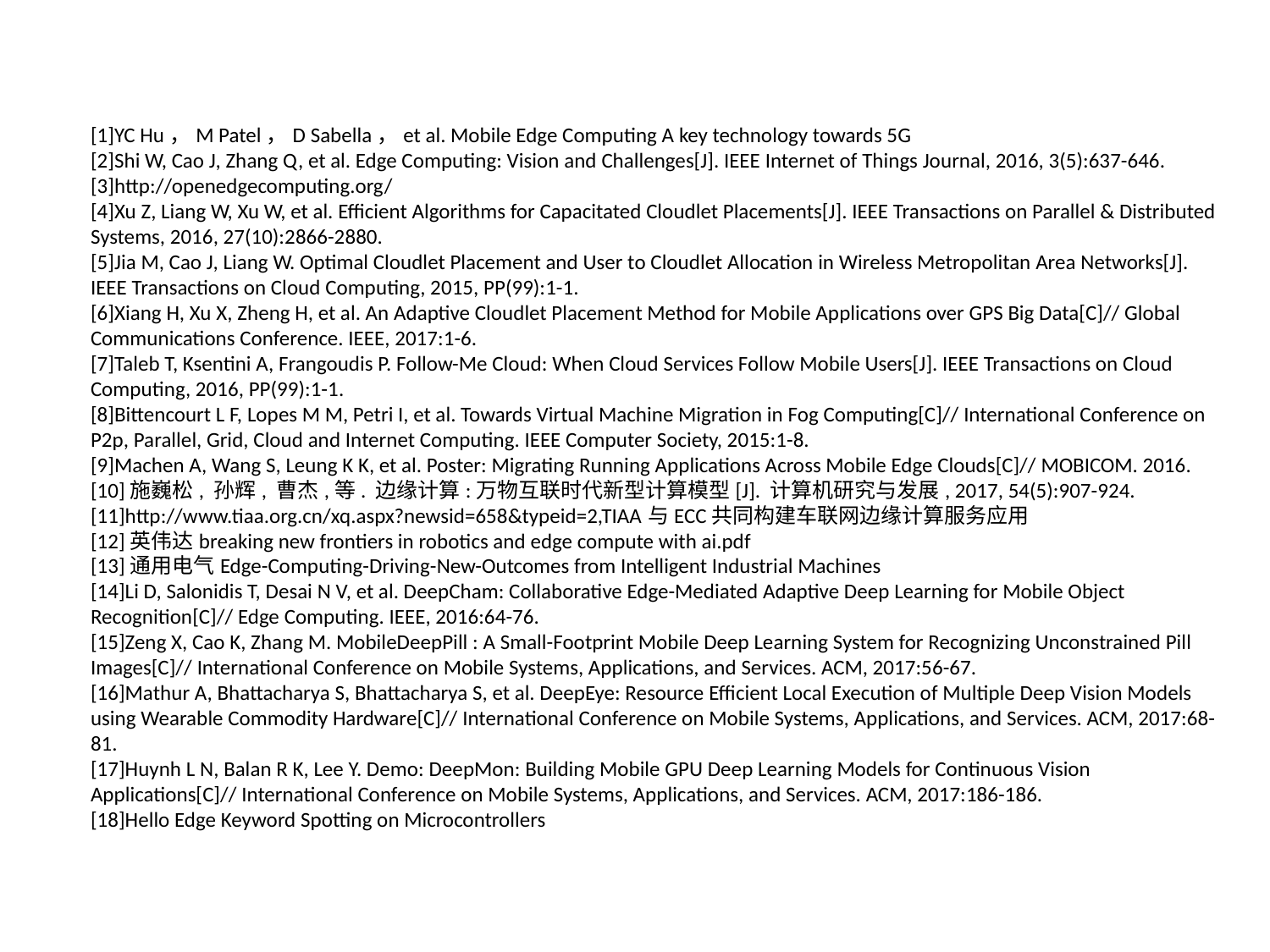

[1]YC Hu，M Patel，D Sabella，et al. Mobile Edge Computing A key technology towards 5G
[2]Shi W, Cao J, Zhang Q, et al. Edge Computing: Vision and Challenges[J]. IEEE Internet of Things Journal, 2016, 3(5):637-646.
[3]http://openedgecomputing.org/
[4]Xu Z, Liang W, Xu W, et al. Efficient Algorithms for Capacitated Cloudlet Placements[J]. IEEE Transactions on Parallel & Distributed Systems, 2016, 27(10):2866-2880.
[5]Jia M, Cao J, Liang W. Optimal Cloudlet Placement and User to Cloudlet Allocation in Wireless Metropolitan Area Networks[J]. IEEE Transactions on Cloud Computing, 2015, PP(99):1-1.
[6]Xiang H, Xu X, Zheng H, et al. An Adaptive Cloudlet Placement Method for Mobile Applications over GPS Big Data[C]// Global Communications Conference. IEEE, 2017:1-6.
[7]Taleb T, Ksentini A, Frangoudis P. Follow-Me Cloud: When Cloud Services Follow Mobile Users[J]. IEEE Transactions on Cloud Computing, 2016, PP(99):1-1.
[8]Bittencourt L F, Lopes M M, Petri I, et al. Towards Virtual Machine Migration in Fog Computing[C]// International Conference on P2p, Parallel, Grid, Cloud and Internet Computing. IEEE Computer Society, 2015:1-8.
[9]Machen A, Wang S, Leung K K, et al. Poster: Migrating Running Applications Across Mobile Edge Clouds[C]// MOBICOM. 2016.
[10]施巍松, 孙辉, 曹杰,等. 边缘计算:万物互联时代新型计算模型[J]. 计算机研究与发展, 2017, 54(5):907-924.
[11]http://www.tiaa.org.cn/xq.aspx?newsid=658&typeid=2,TIAA与ECC共同构建车联网边缘计算服务应用
[12]英伟达breaking new frontiers in robotics and edge compute with ai.pdf
[13]通用电气Edge-Computing-Driving-New-Outcomes from Intelligent Industrial Machines
[14]Li D, Salonidis T, Desai N V, et al. DeepCham: Collaborative Edge-Mediated Adaptive Deep Learning for Mobile Object Recognition[C]// Edge Computing. IEEE, 2016:64-76.
[15]Zeng X, Cao K, Zhang M. MobileDeepPill : A Small-Footprint Mobile Deep Learning System for Recognizing Unconstrained Pill Images[C]// International Conference on Mobile Systems, Applications, and Services. ACM, 2017:56-67.
[16]Mathur A, Bhattacharya S, Bhattacharya S, et al. DeepEye: Resource Efficient Local Execution of Multiple Deep Vision Models using Wearable Commodity Hardware[C]// International Conference on Mobile Systems, Applications, and Services. ACM, 2017:68-81.
[17]Huynh L N, Balan R K, Lee Y. Demo: DeepMon: Building Mobile GPU Deep Learning Models for Continuous Vision Applications[C]// International Conference on Mobile Systems, Applications, and Services. ACM, 2017:186-186.
[18]Hello Edge Keyword Spotting on Microcontrollers